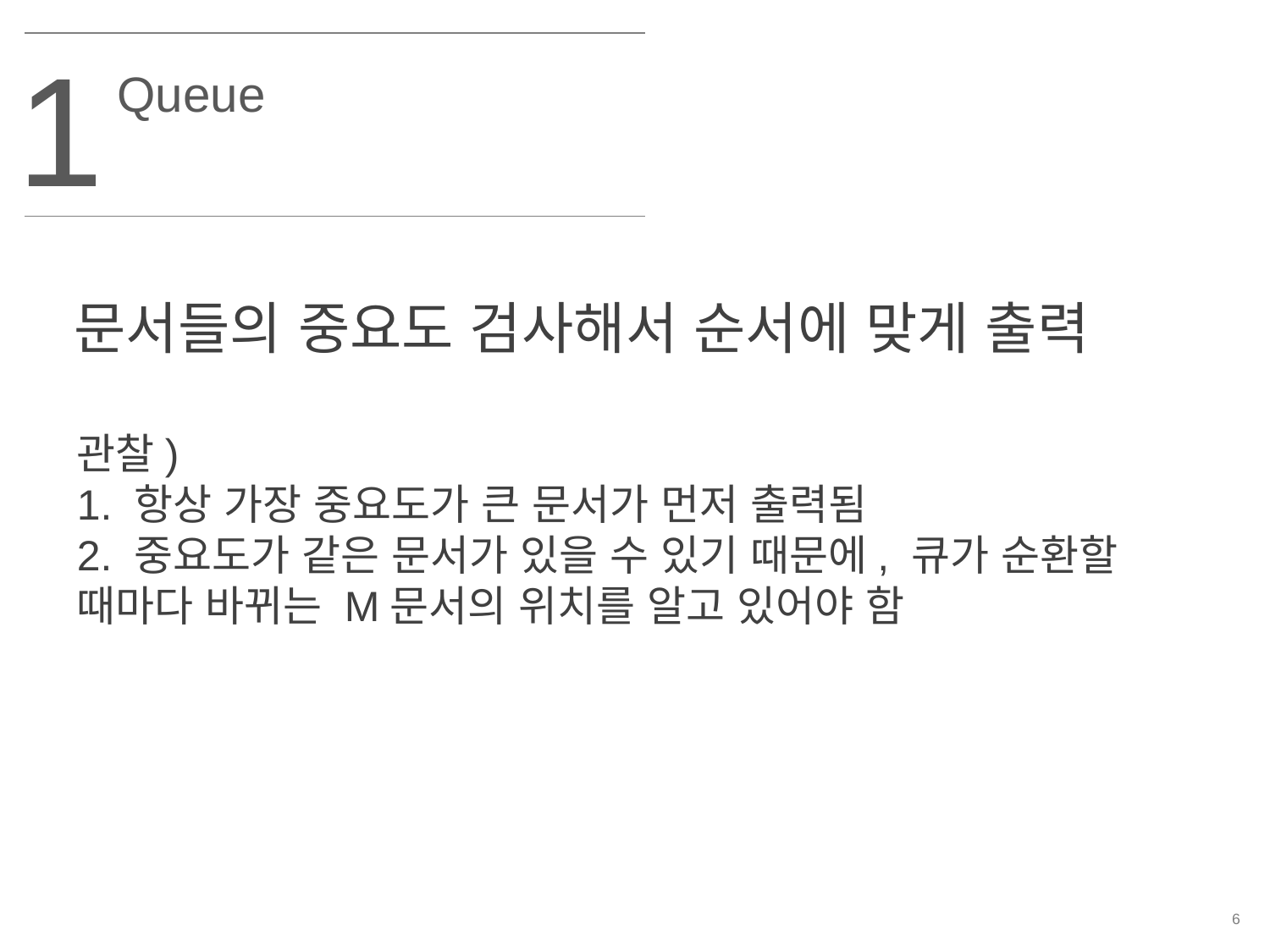

1
Queue
문서들의 중요도 검사해서 순서에 맞게 출력
관찰)
1. 항상 가장 중요도가 큰 문서가 먼저 출력됨
2. 중요도가 같은 문서가 있을 수 있기 때문에, 큐가 순환할 때마다 바뀌는 M문서의 위치를 알고 있어야 함